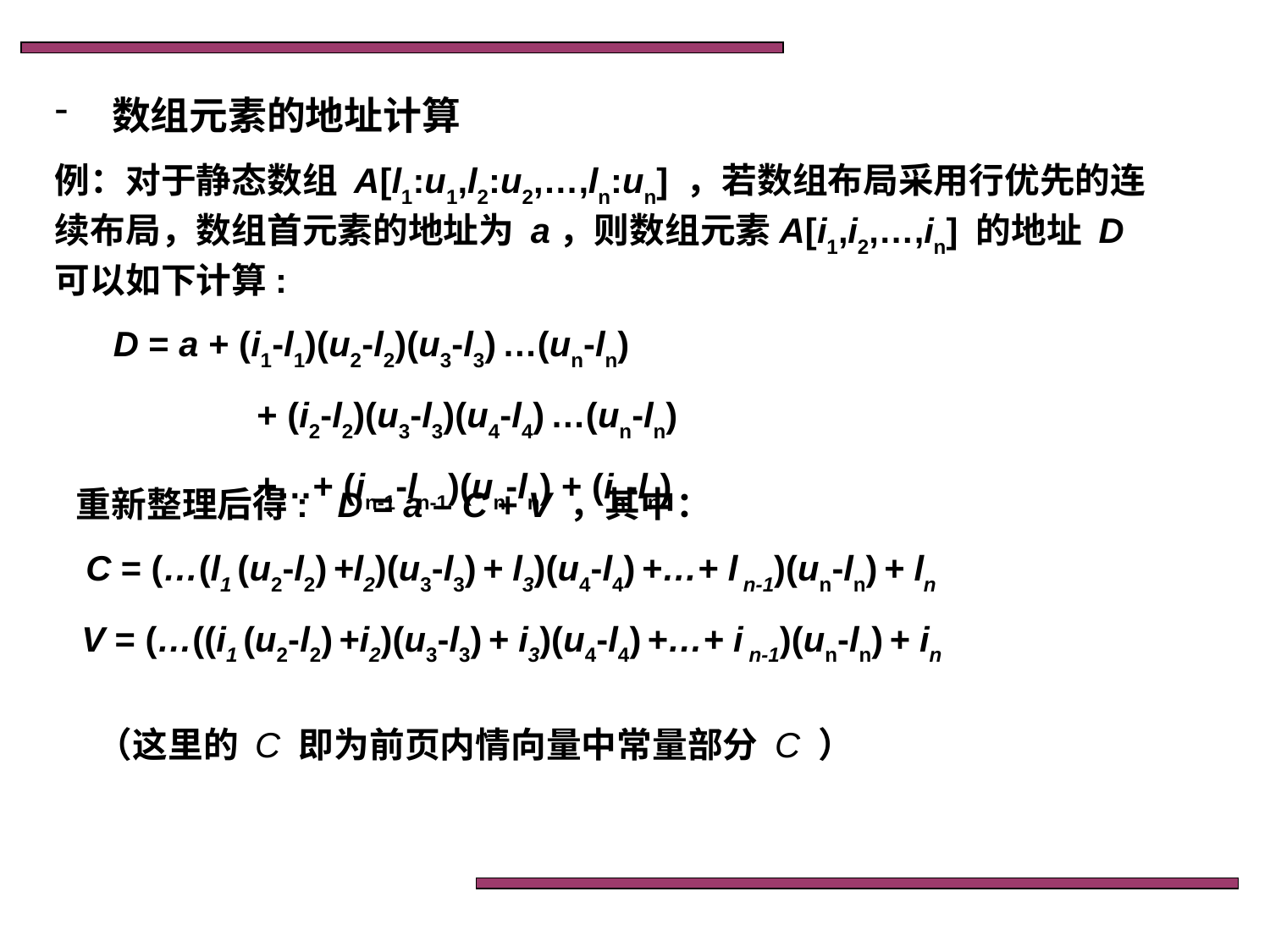

数组元素的地址计算
例：对于静态数组 A[l1:u1,l2:u2,…,ln:un] ，若数组布局采用行优先的连续布局，数组首元素的地址为 a，则数组元素A[i1,i2,…,in] 的地址 D 可以如下计算:
      D = a + (i1-l1)(u2-l2)(u3-l3) …(un-ln)
  + (i2-l2)(u3-l3)(u4-l4) …(un-ln)
  +…+ (in-1-ln-1)(un-ln) + (in-ln)
重新整理后得:   D = a – C + V ，其中：
 C = (…(l1 (u2-l2) +l2)(u3-l3) + l3)(u4-l4) +…+ l n-1)(un-ln) + ln
 V = (…((i1 (u2-l2) +i2)(u3-l3) + i3)(u4-l4) +…+ i n-1)(un-ln) + in
（这里的 C 即为前页内情向量中常量部分 C ）
39